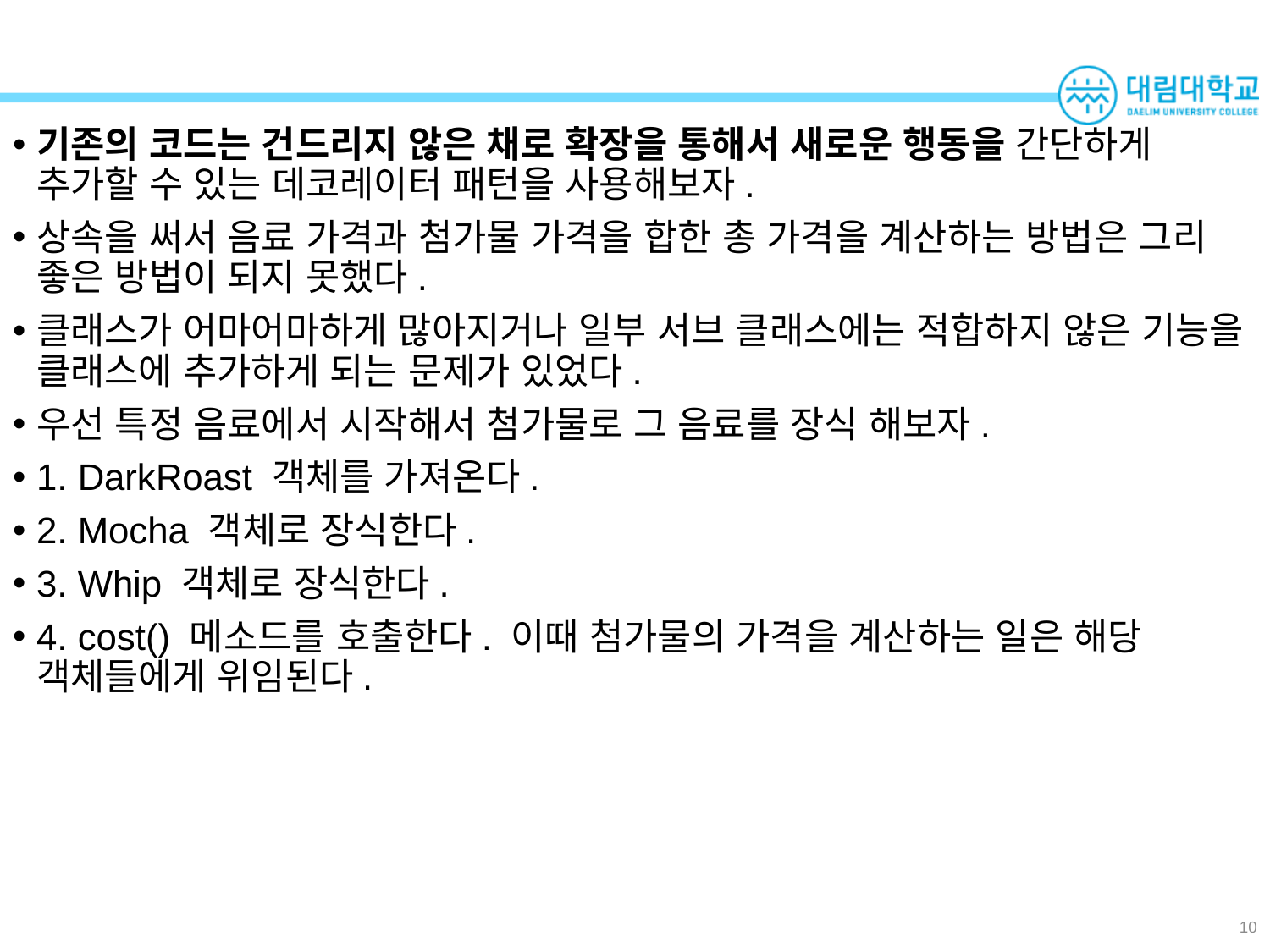

#
기존의 코드는 건드리지 않은 채로 확장을 통해서 새로운 행동을 간단하게 추가할 수 있는 데코레이터 패턴을 사용해보자.
상속을 써서 음료 가격과 첨가물 가격을 합한 총 가격을 계산하는 방법은 그리 좋은 방법이 되지 못했다.
클래스가 어마어마하게 많아지거나 일부 서브 클래스에는 적합하지 않은 기능을 클래스에 추가하게 되는 문제가 있었다.
우선 특정 음료에서 시작해서 첨가물로 그 음료를 장식 해보자.
1. DarkRoast 객체를 가져온다.
2. Mocha 객체로 장식한다.
3. Whip 객체로 장식한다.
4. cost() 메소드를 호출한다. 이때 첨가물의 가격을 계산하는 일은 해당 객체들에게 위임된다.

10